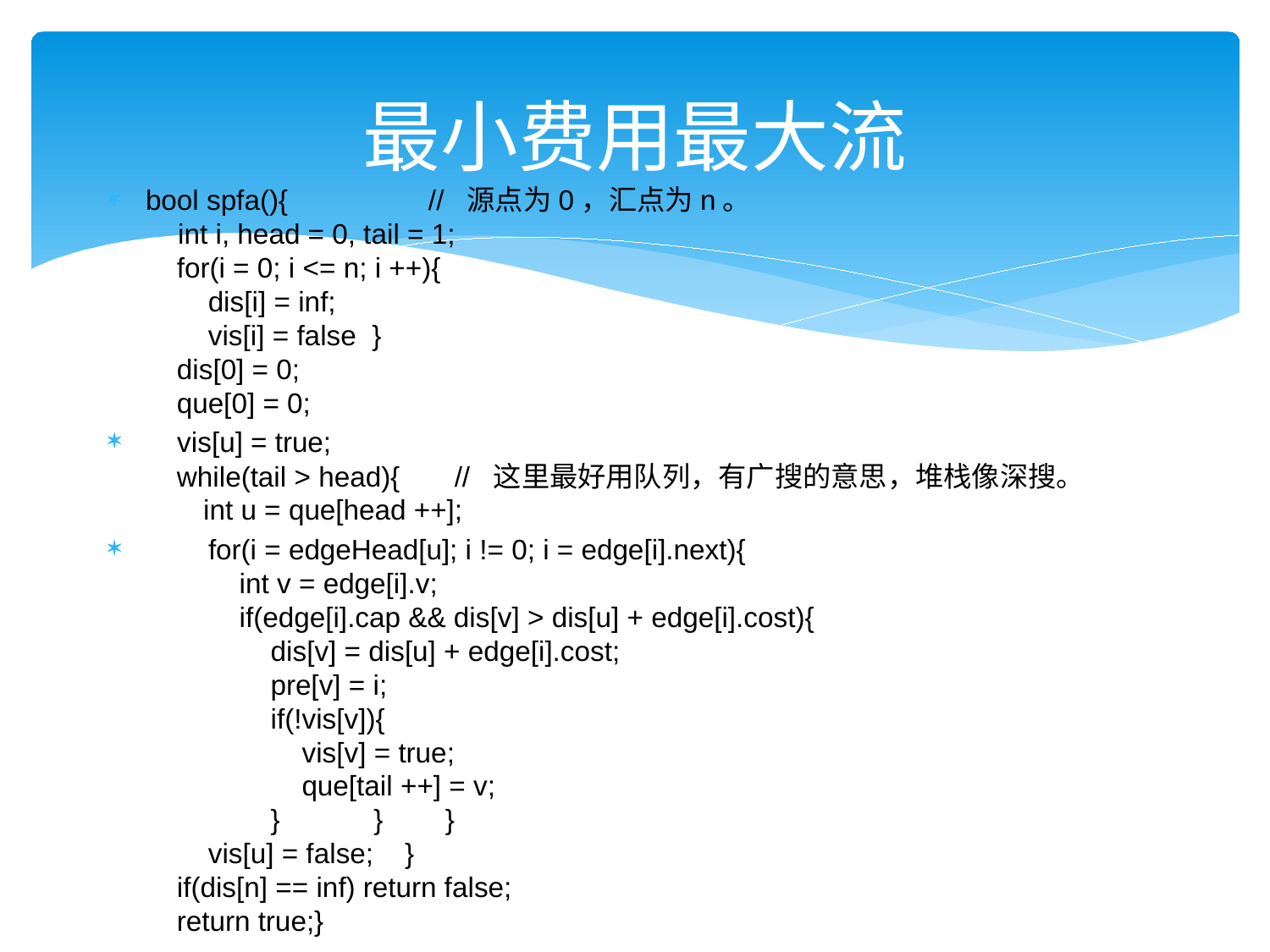

# 最小费用最大流
bool spfa(){                  //  源点为0，汇点为n。
    int i, head = 0, tail = 1;
    for(i = 0; i <= n; i ++){
        dis[i] = inf;
        vis[i] = false  }
    dis[0] = 0;
    que[0] = 0;
    vis[u] = true;
    while(tail > head){       //  这里最好用队列，有广搜的意思，堆栈像深搜。
        int u = que[head ++];
        for(i = edgeHead[u]; i != 0; i = edge[i].next){
            int v = edge[i].v;
            if(edge[i].cap && dis[v] > dis[u] + edge[i].cost){
                dis[v] = dis[u] + edge[i].cost;
                pre[v] = i;
                if(!vis[v]){
                    vis[v] = true;
                    que[tail ++] = v;
                }            }        }
        vis[u] = false;    }
    if(dis[n] == inf) return false;
    return true;}